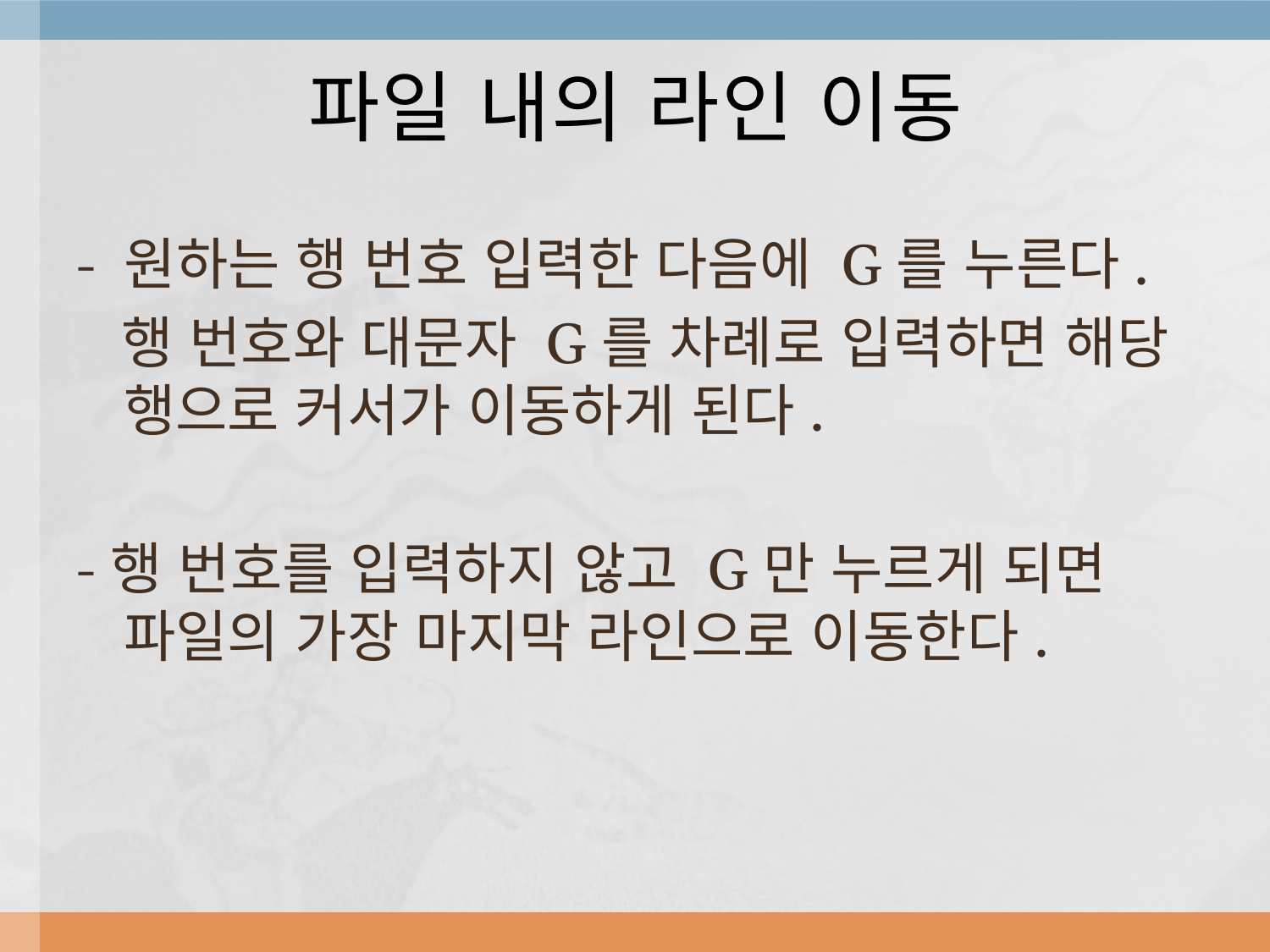

# 파일 내의 라인 이동
- 원하는 행 번호 입력한 다음에 G를 누른다.
  행 번호와 대문자 G를 차례로 입력하면 해당 행으로 커서가 이동하게 된다.

-행 번호를 입력하지 않고 G만 누르게 되면 파일의 가장 마지막 라인으로 이동한다.